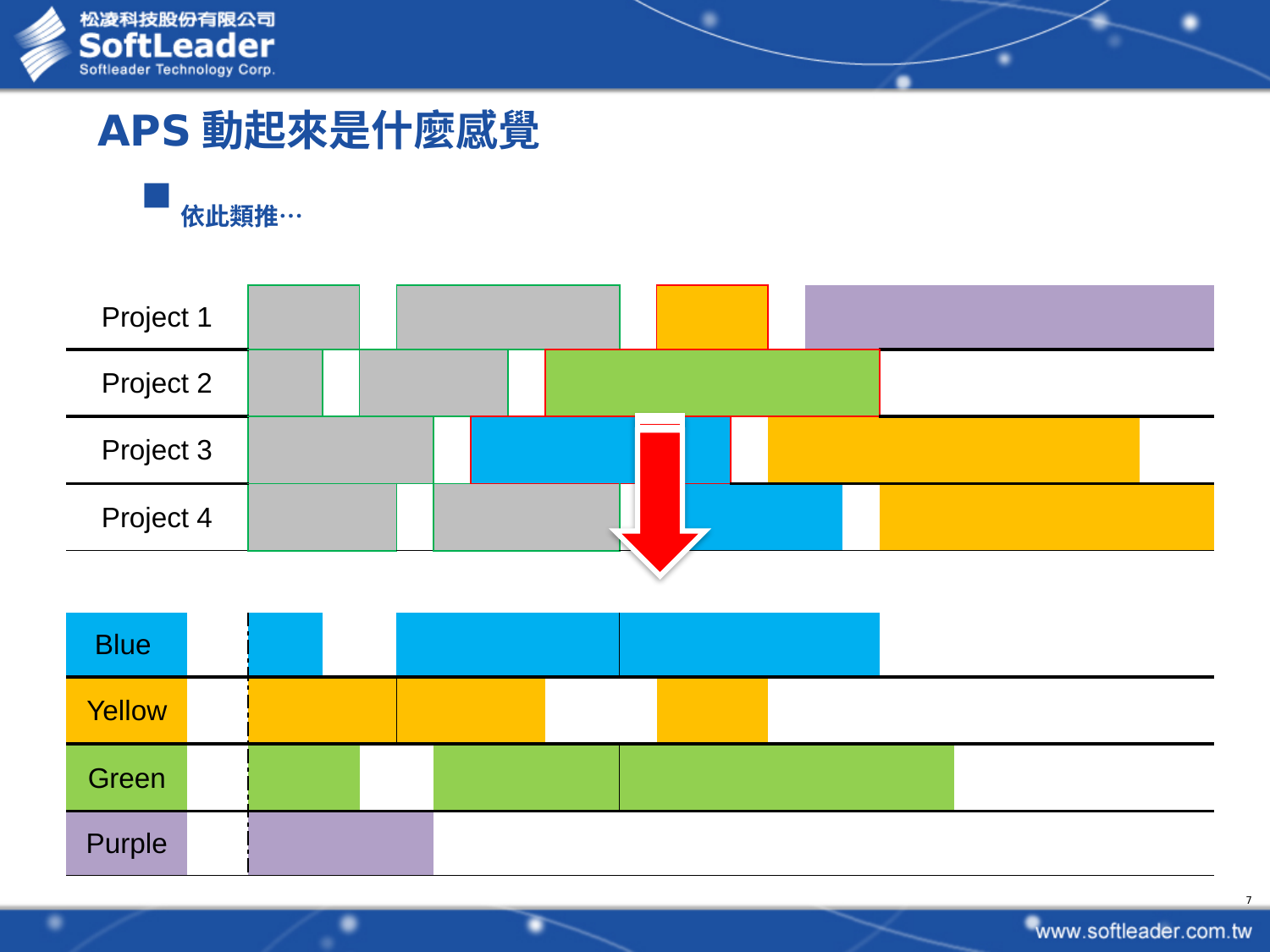

# APS動起來是什麼感覺
依此類推…

| Project 1 |  |  |  |  |  |  |  |  |  |  |  |  |  |  |  |  |  |  |  |  |  |  |  |  |  |  |  |  |
| --- | --- | --- | --- | --- | --- | --- | --- | --- | --- | --- | --- | --- | --- | --- | --- | --- | --- | --- | --- | --- | --- | --- | --- | --- | --- | --- | --- | --- |
| Project 2 |  |  |  |  |  |  |  |  |  |  |  |  |  |  |  |  |  |  |  |  |  |  |  |  |  |  |  |  |
| Project 3 |  |  |  |  |  |  |  |  |  |  |  |  |  |  |  |  |  |  |  |  |  |  |  |  |  |  |  |  |
| Project 4 |  |  |  |  |  |  |  |  |  |  |  |  |  |  |  |  |  |  |  |  |  |  |  |  |  |  |  |  |
|  |  |  |  |  |  |  |  |  |  |  |  |  |  |  |  |  |  |  |  |  |  |  |  |  |  |  |  |  |
| Blue |  |  |  |  |  |  |  |  |  |  |  |  |  |  |  |  |  |  |  |  |  |  |  |  |  |  |  |  |
| Yellow |  |  |  |  |  |  |  |  |  |  |  |  |  |  |  |  |  |  |  |  |  |  |  |  |  |  |  |  |
| Green |  |  |  |  |  |  |  |  |  |  |  |  |  |  |  |  |  |  |  |  |  |  |  |  |  |  |  |  |
| Purple |  |  |  |  |  |  |  |  |  |  |  |  |  |  |  |  |  |  |  |  |  |  |  |  |  |  |  |  |
| Project 1 |  |  |  |  |  |  |  |  |  |  |  |  |  |  |  |  |  |  |  |  |  |  |  |  |  |  |  |  |
| --- | --- | --- | --- | --- | --- | --- | --- | --- | --- | --- | --- | --- | --- | --- | --- | --- | --- | --- | --- | --- | --- | --- | --- | --- | --- | --- | --- | --- |
| Project 2 |  |  |  |  |  |  |  |  |  |  |  |  |  |  |  |  |  |  |  |  |  |  |  |  |  |  |  |  |
| Project 3 |  |  |  |  |  |  |  |  |  |  |  |  |  |  |  |  |  |  |  |  |  |  |  |  |  |  |  |  |
| Project 4 |  |  |  |  |  |  |  |  |  |  |  |  |  |  |  |  |  |  |  |  |  |  |  |  |  |  |  |  |
|  |  |  |  |  |  |  |  |  |  |  |  |  |  |  |  |  |  |  |  |  |  |  |  |  |  |  |  |  |
| Blue |  |  |  |  |  |  |  |  |  |  |  |  |  |  |  |  |  |  |  |  |  |  |  |  |  |  |  |  |
| Yellow |  |  |  |  |  |  |  |  |  |  |  |  |  |  |  |  |  |  |  |  |  |  |  |  |  |  |  |  |
| Green |  |  |  |  |  |  |  |  |  |  |  |  |  |  |  |  |  |  |  |  |  |  |  |  |  |  |  |  |
| Purple |  |  |  |  |  |  |  |  |  |  |  |  |  |  |  |  |  |  |  |  |  |  |  |  |  |  |  |  |

7